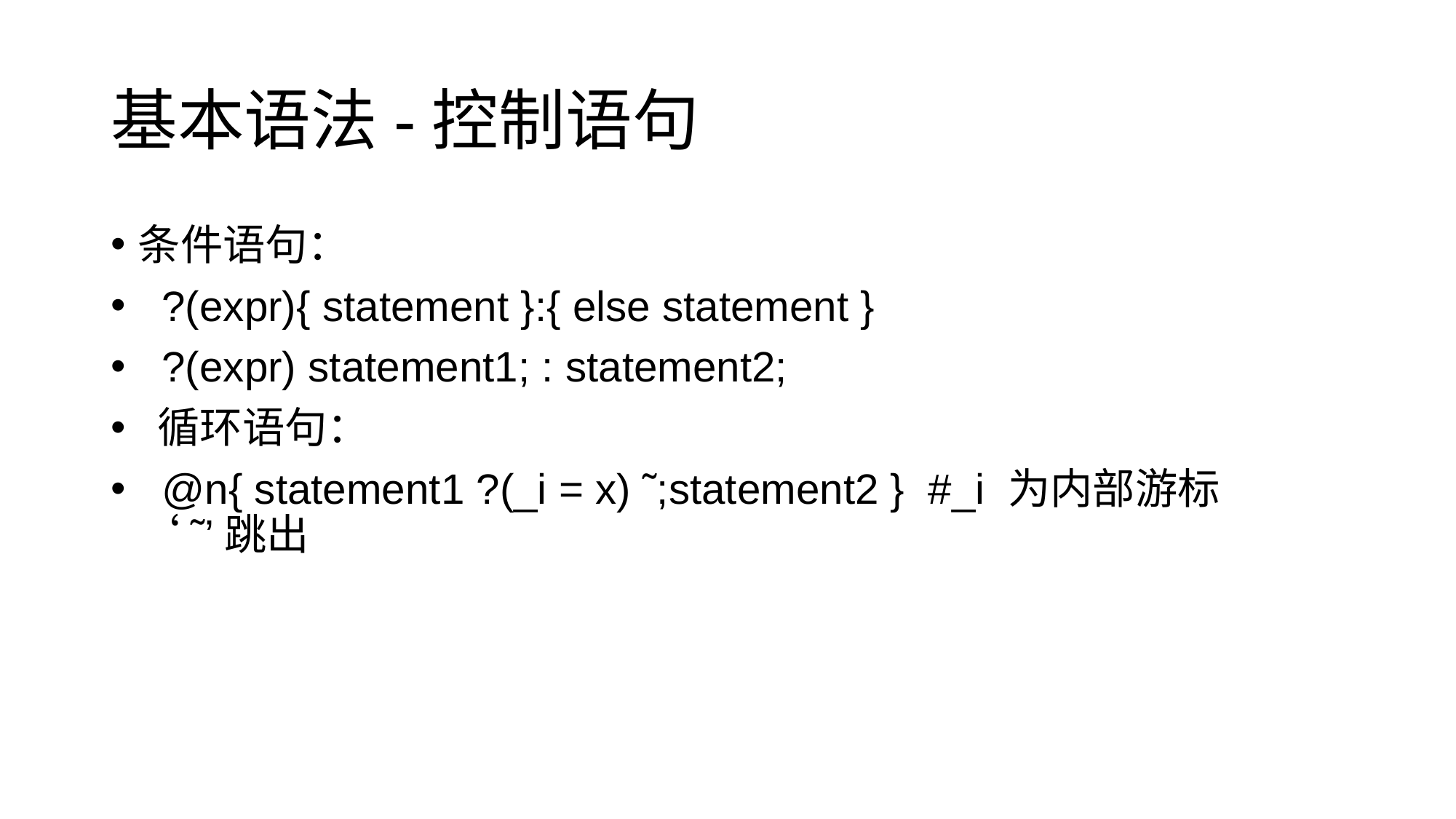

# 基本语法-控制语句
条件语句：
  ?(expr){ statement }:{ else statement }
  ?(expr) statement1; : statement2;
 循环语句：
  @n{ statement1 ?(_i = x) ˜;statement2 }  #_i 为内部游标 ‘˜’跳出